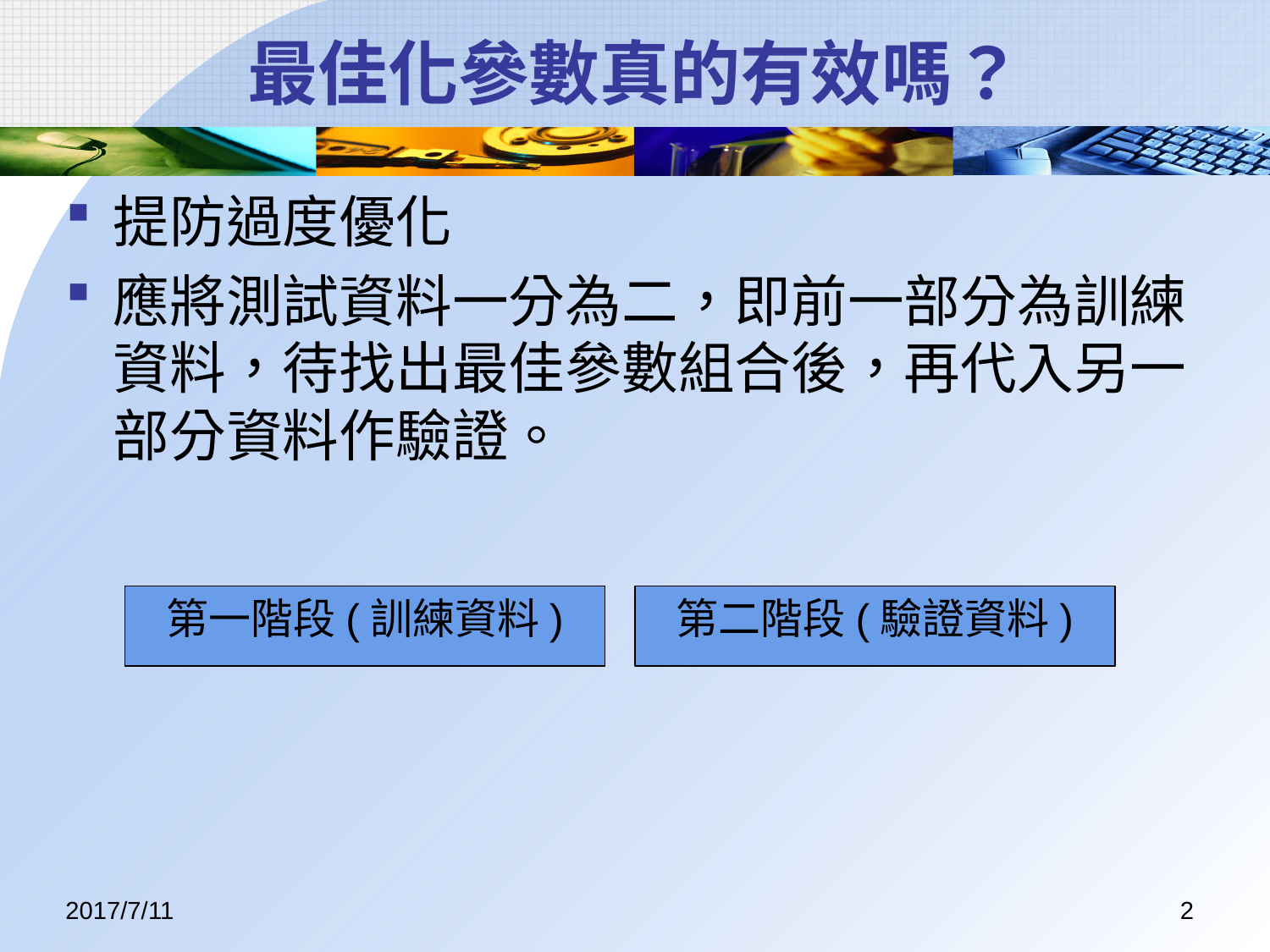

# 最佳化參數真的有效嗎？
提防過度優化
應將測試資料一分為二，即前一部分為訓練資料，待找出最佳參數組合後，再代入另一部分資料作驗證。
第一階段(訓練資料)
第二階段(驗證資料)
2017/7/11
2